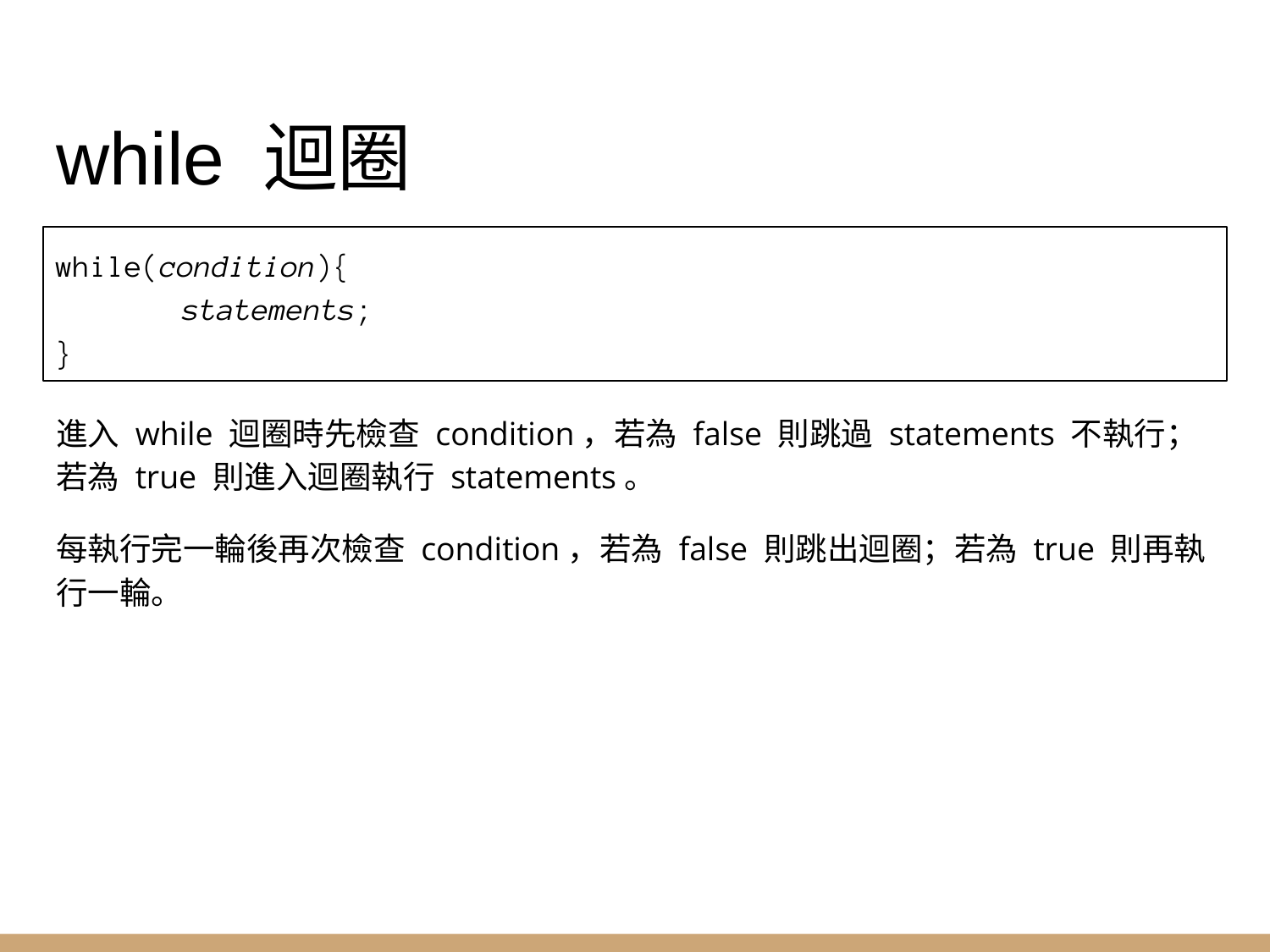

# while 迴圈
while(condition){
	statements;
}
進入 while 迴圈時先檢查 condition，若為 false 則跳過 statements 不執行；若為 true 則進入迴圈執行 statements。
每執行完一輪後再次檢查 condition，若為 false 則跳出迴圈；若為 true 則再執行一輪。